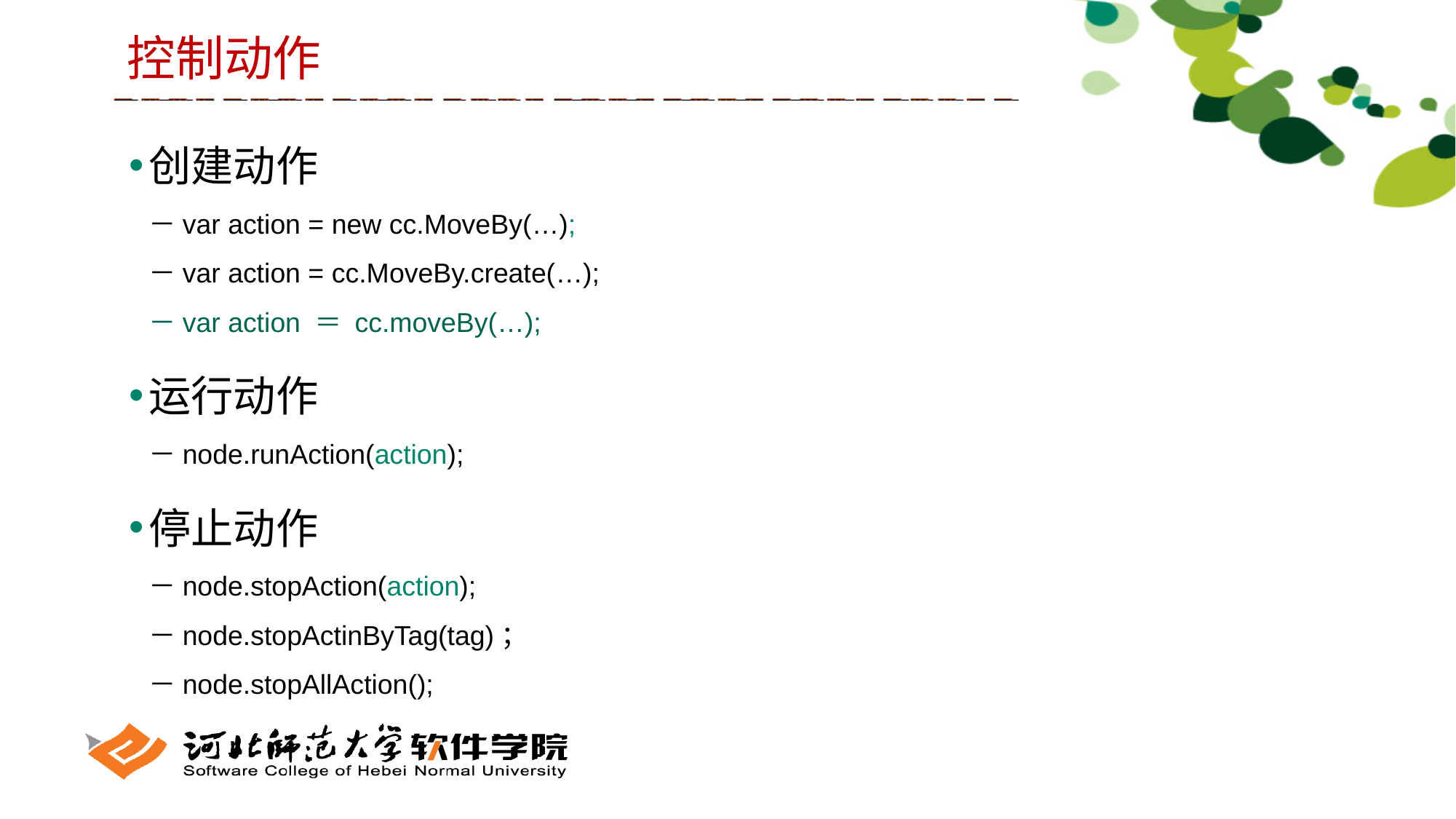

# 控制动作
创建动作
－var action = new cc.MoveBy(…);
－var action = cc.MoveBy.create(…);
－var action ＝ cc.moveBy(…);
运行动作
－node.runAction(action);
停止动作
－node.stopAction(action);
－node.stopActinByTag(tag)；
－node.stopAllAction();